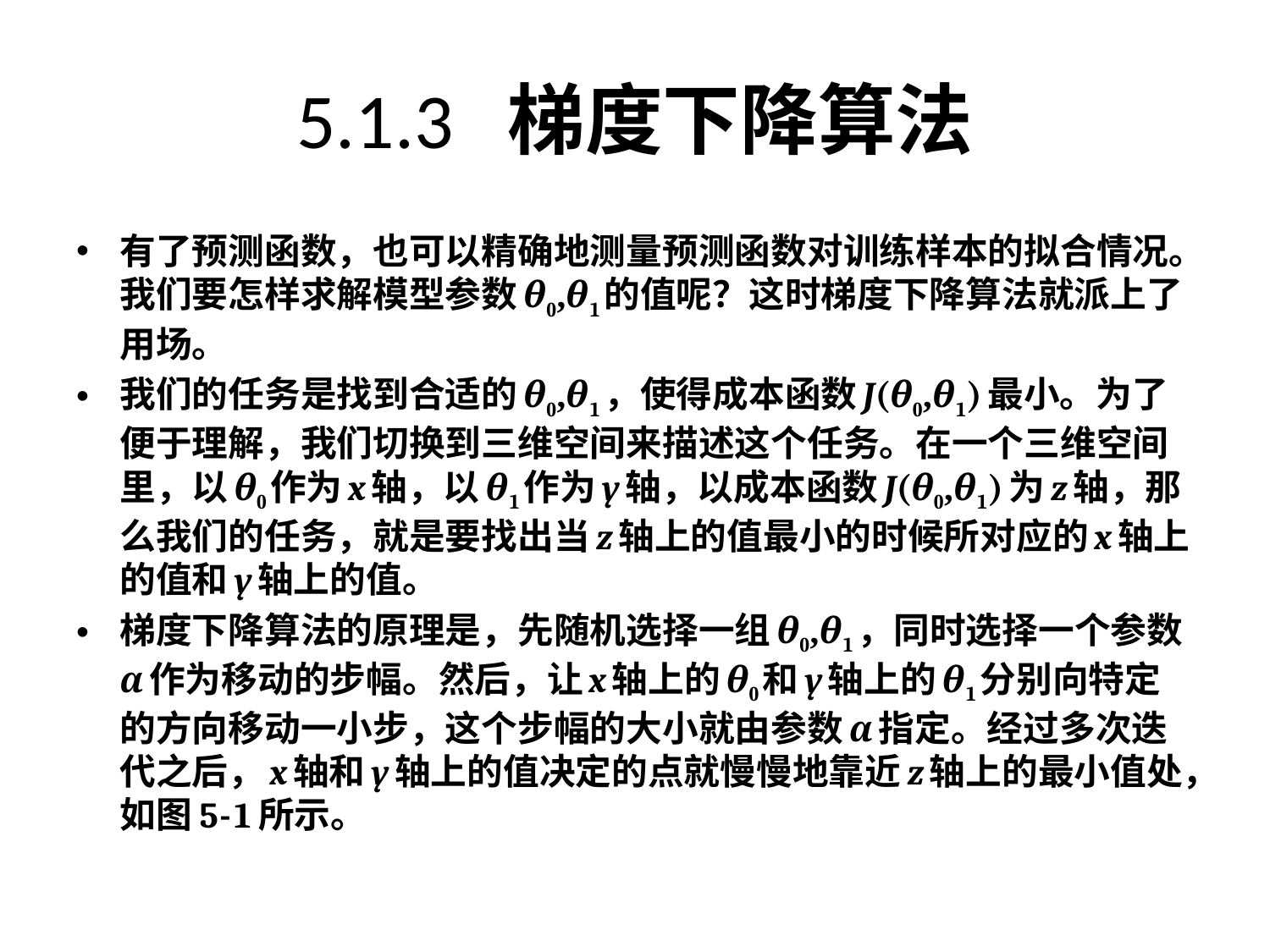

# 5.1.3  梯度下降算法
有了预测函数，也可以精确地测量预测函数对训练样本的拟合情况。我们要怎样求解模型参数θ0,θ1的值呢？这时梯度下降算法就派上了用场。
我们的任务是找到合适的θ0,θ1，使得成本函数J(θ0,θ1)最小。为了便于理解，我们切换到三维空间来描述这个任务。在一个三维空间里，以θ0作为x轴，以θ1作为y轴，以成本函数J(θ0,θ1)为z轴，那么我们的任务，就是要找出当z轴上的值最小的时候所对应的x轴上的值和y轴上的值。
梯度下降算法的原理是，先随机选择一组θ0,θ1，同时选择一个参数α作为移动的步幅。然后，让x轴上的θ0和y轴上的θ1分别向特定的方向移动一小步，这个步幅的大小就由参数α指定。经过多次迭代之后，x轴和y轴上的值决定的点就慢慢地靠近z轴上的最小值处，如图5-1所示。